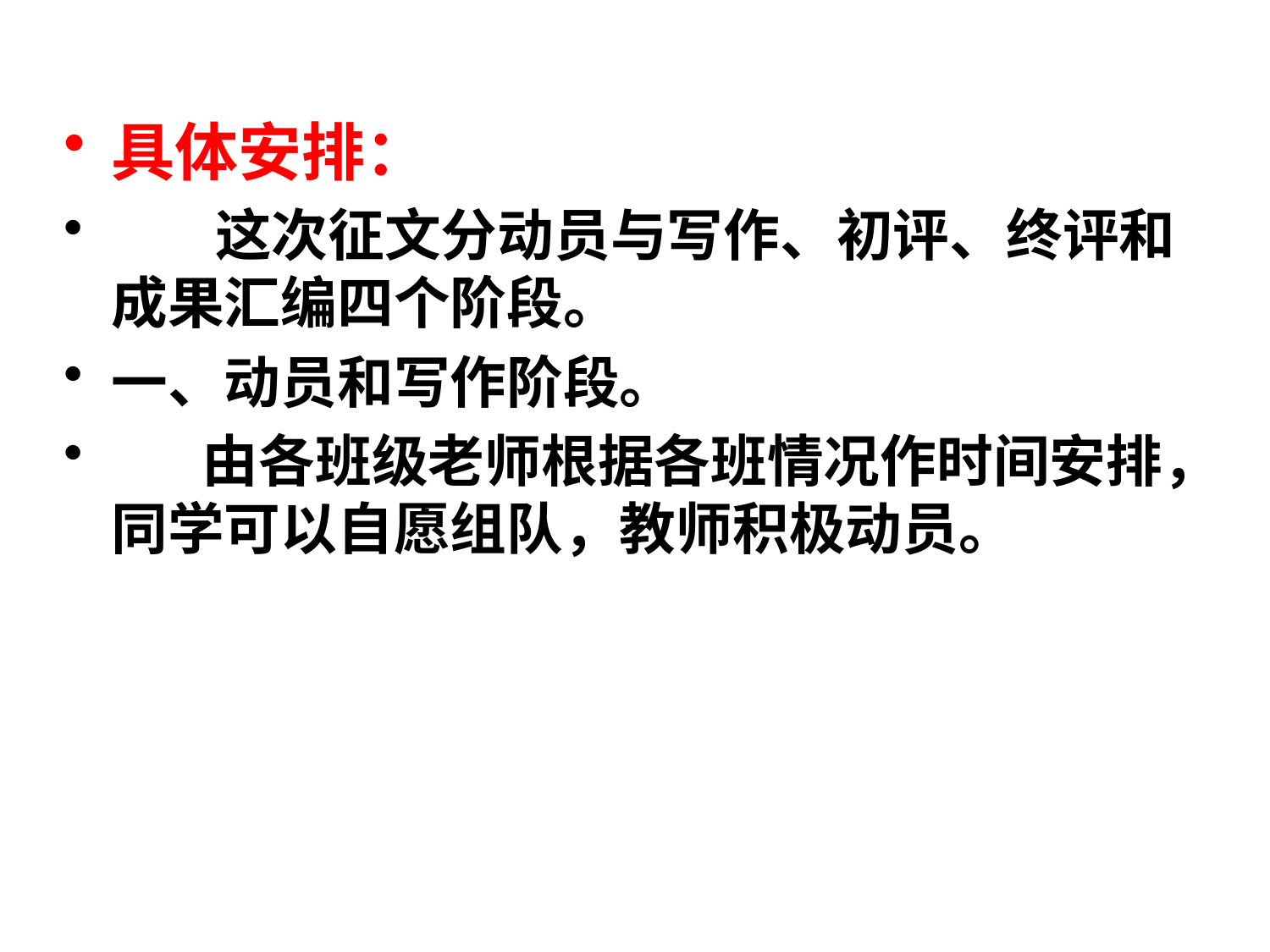

具体安排：
       这次征文分动员与写作、初评、终评和成果汇编四个阶段。
一、动员和写作阶段。
      由各班级老师根据各班情况作时间安排，同学可以自愿组队，教师积极动员。